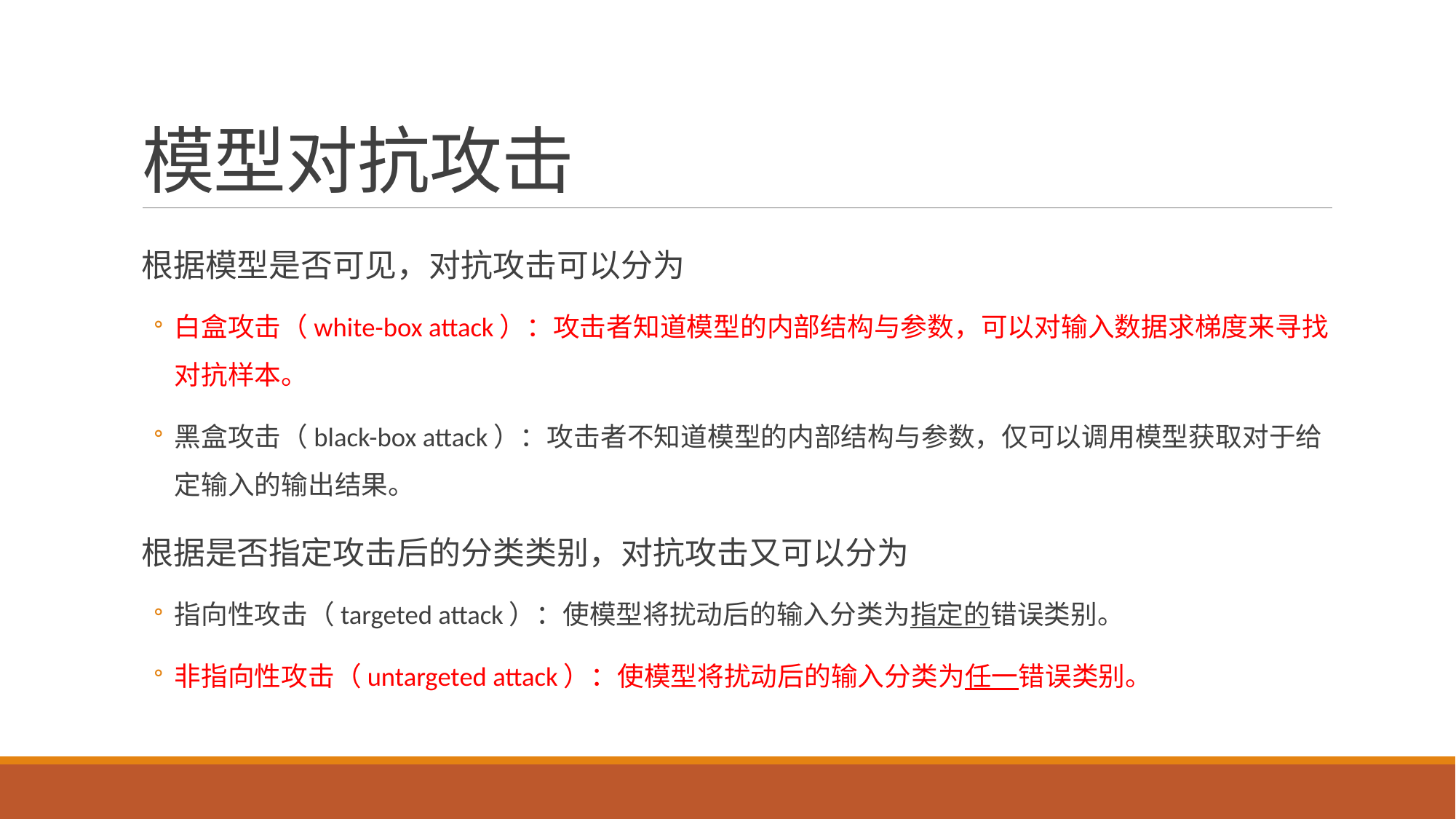

# 模型对抗攻击
根据模型是否可见，对抗攻击可以分为
白盒攻击（white-box attack）：攻击者知道模型的内部结构与参数，可以对输入数据求梯度来寻找对抗样本。
黑盒攻击（black-box attack）：攻击者不知道模型的内部结构与参数，仅可以调用模型获取对于给定输入的输出结果。
根据是否指定攻击后的分类类别，对抗攻击又可以分为
指向性攻击（targeted attack）：使模型将扰动后的输入分类为指定的错误类别。
非指向性攻击（untargeted attack）：使模型将扰动后的输入分类为任一错误类别。